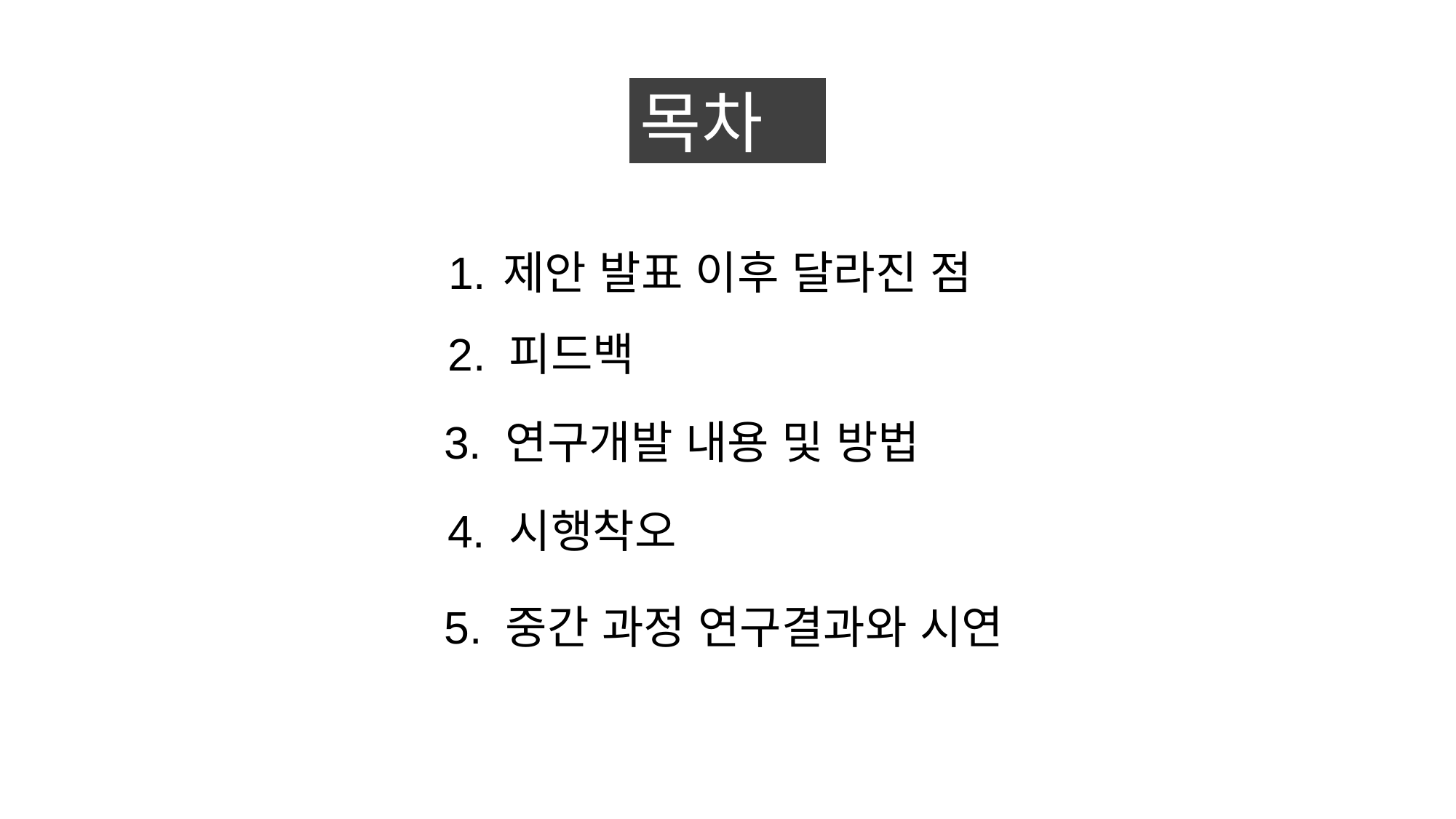

제안 발표 이후 달라진 점
2. 피드백
3. 연구개발 내용 및 방법
 4. 시행착오
5. 중간 과정 연구결과와 시연